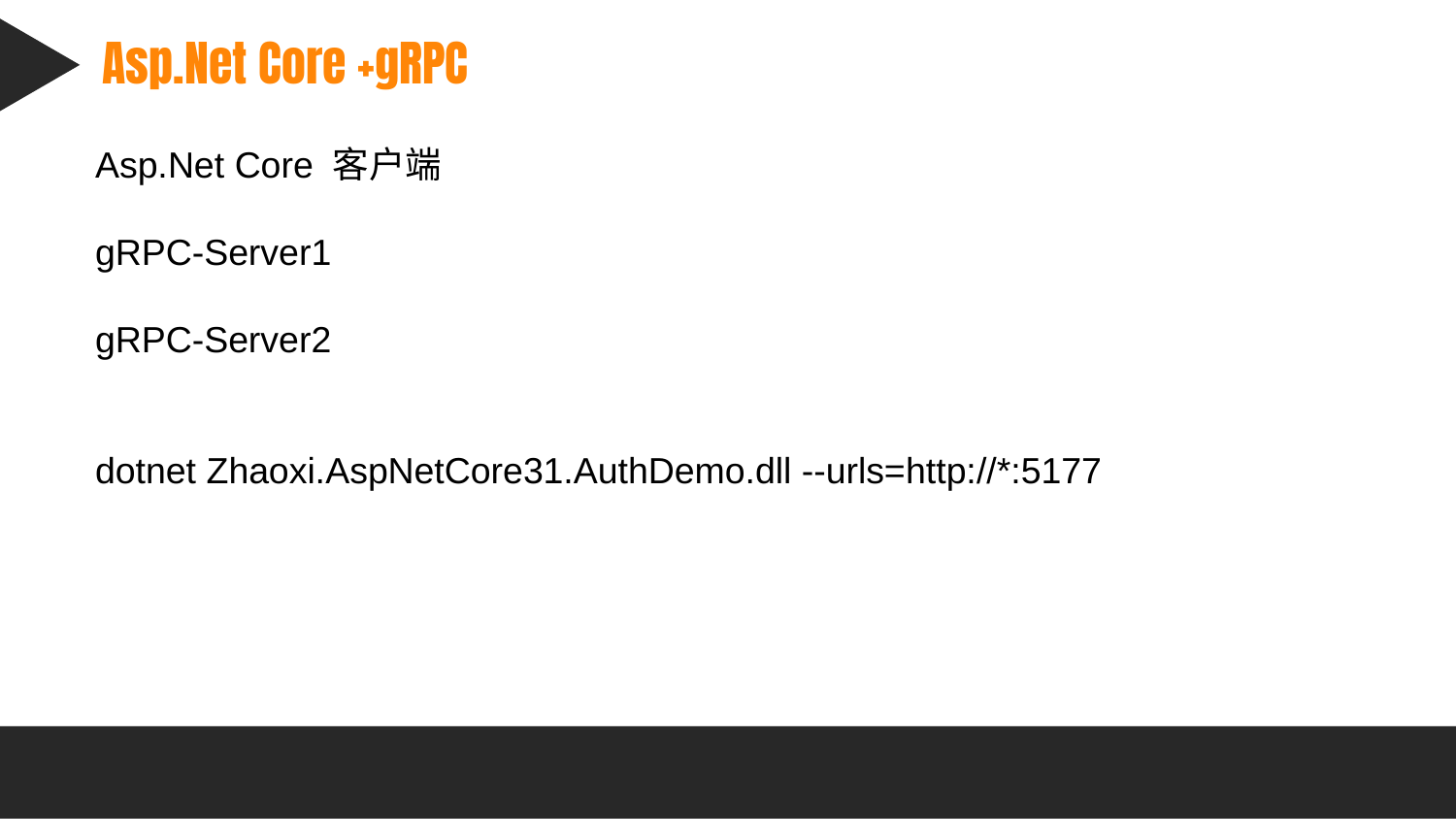

Asp.Net Core +gRPC
Asp.Net Core 客户端

gRPC-Server1

gRPC-Server2

dotnet Zhaoxi.AspNetCore31.AuthDemo.dll --urls=http://*:5177